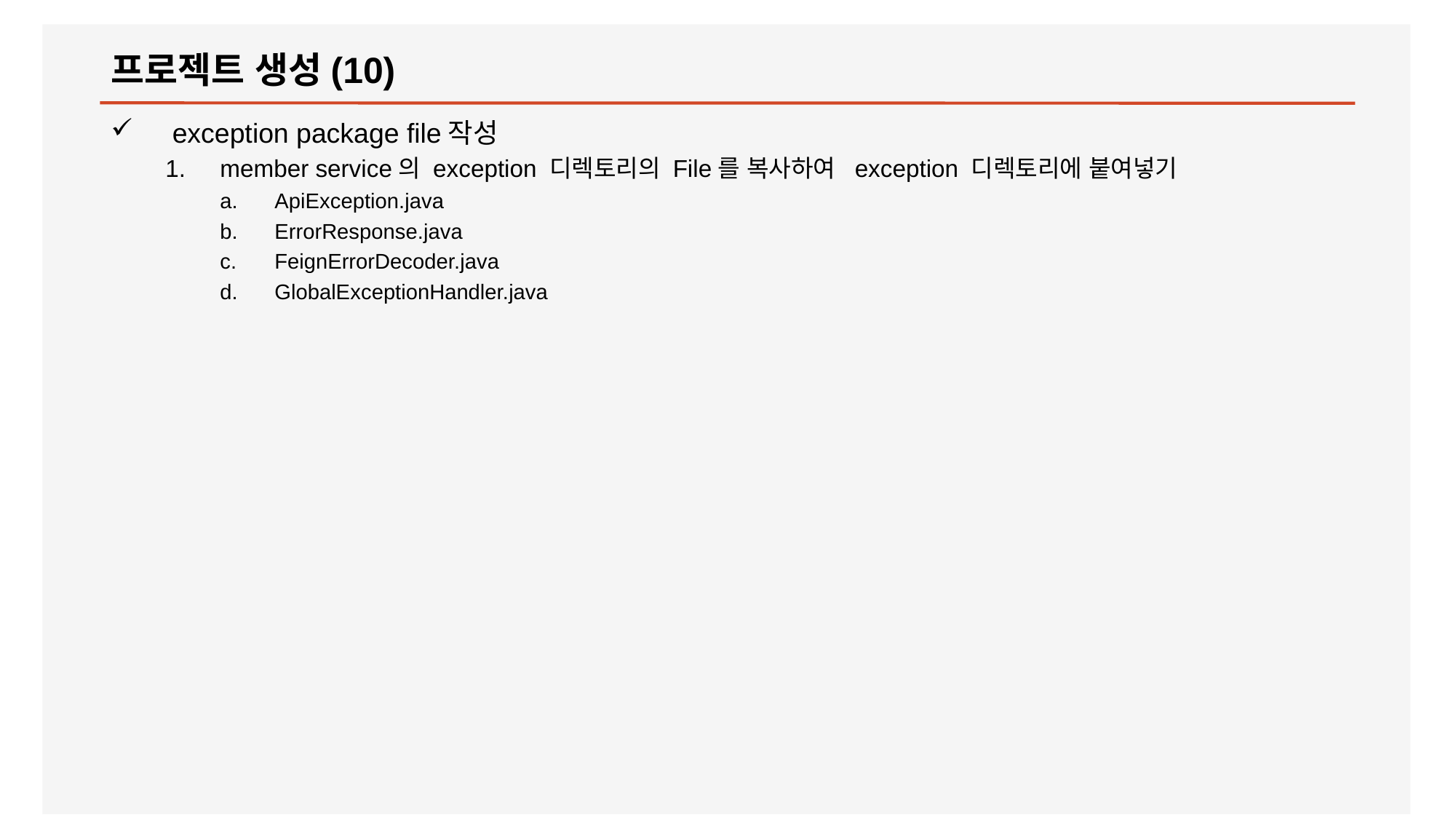

# 프로젝트 생성(10)
exception package file작성
member service의 exception 디렉토리의 File를 복사하여  exception 디렉토리에 붙여넣기
ApiException.java
ErrorResponse.java
FeignErrorDecoder.java
GlobalExceptionHandler.java